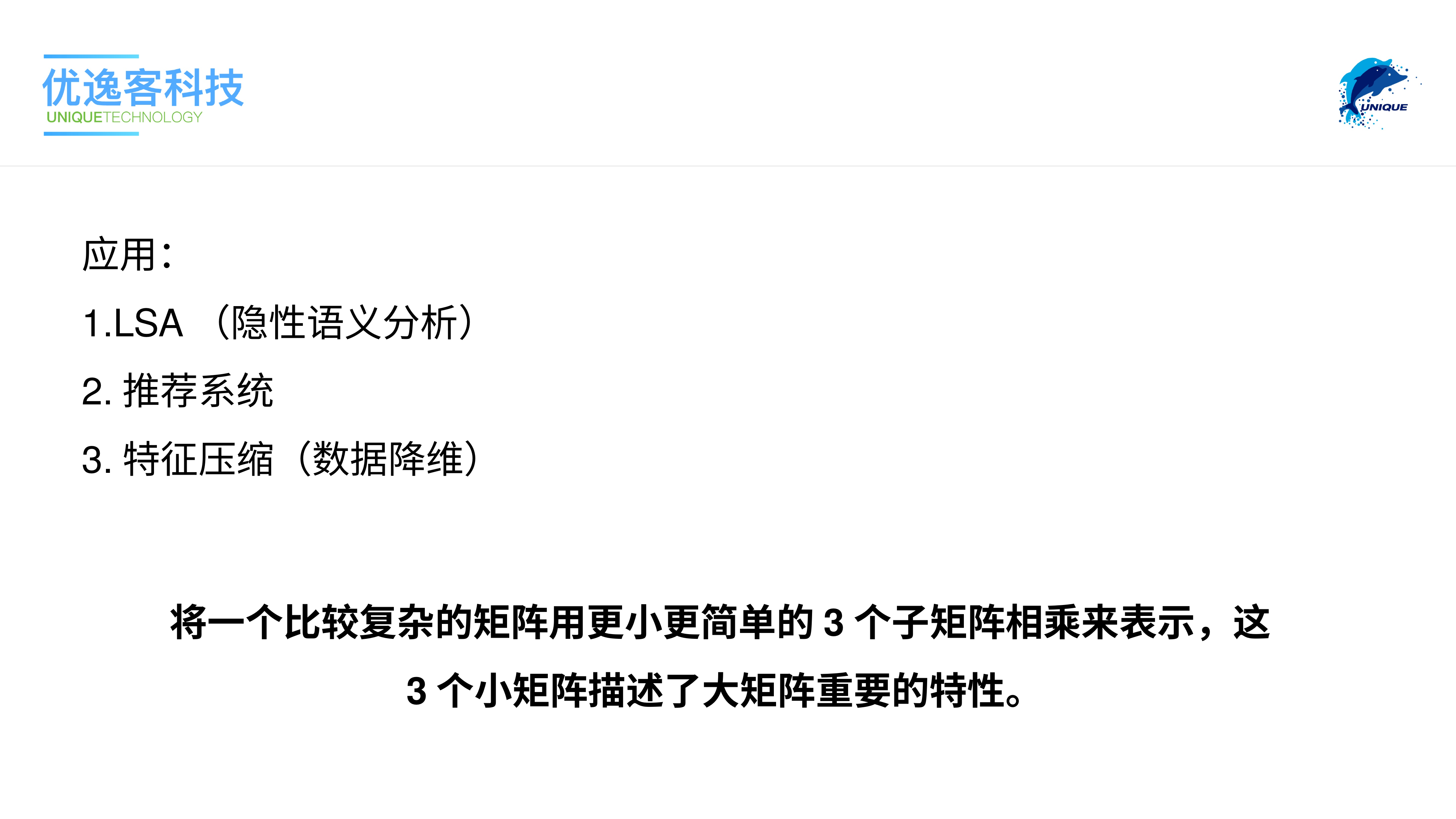

应用：
1.LSA（隐性语义分析）
2.推荐系统
3.特征压缩（数据降维）
将一个比较复杂的矩阵用更小更简单的3个子矩阵相乘来表示，这3个小矩阵描述了大矩阵重要的特性。